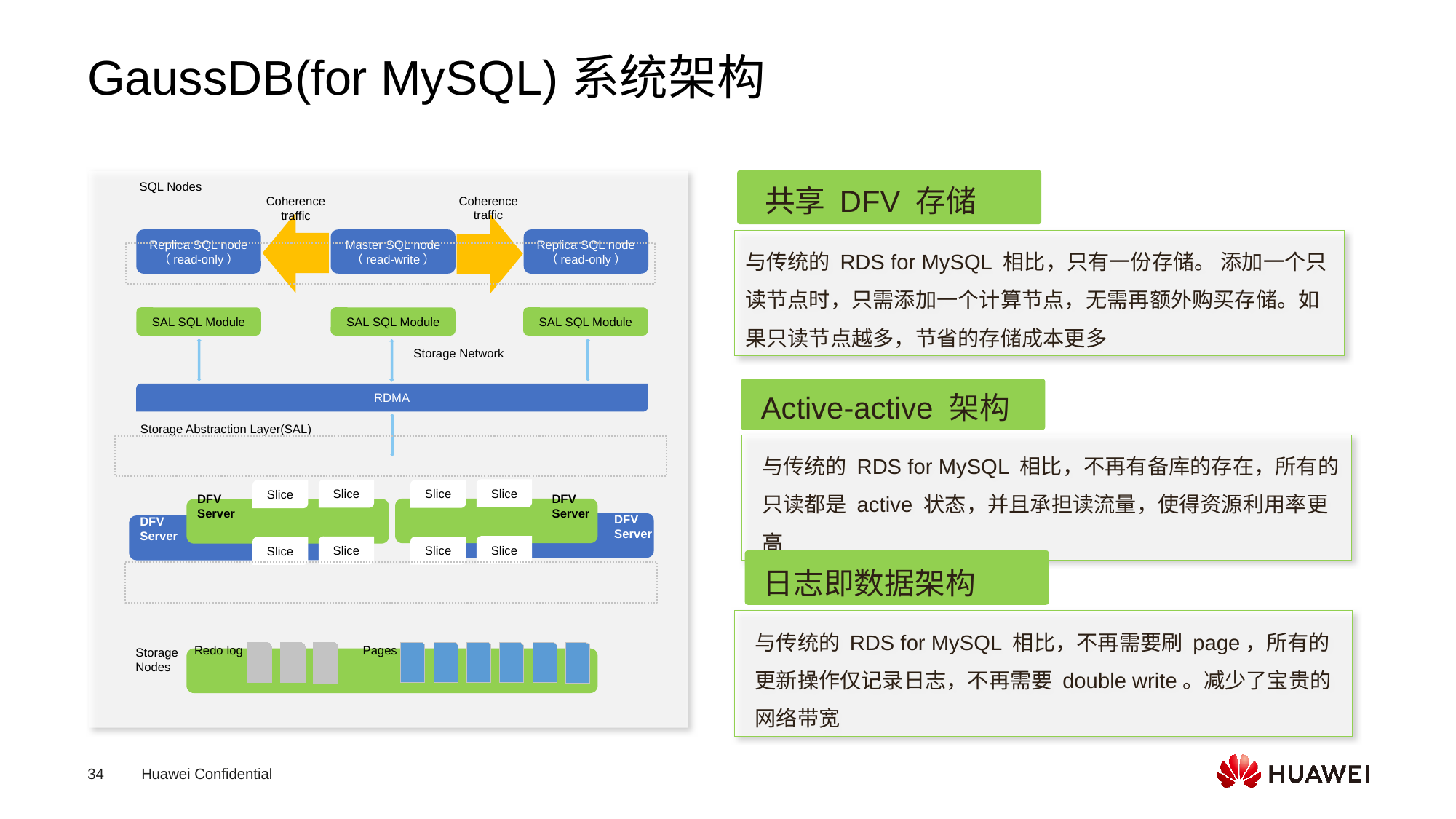

# GaussDB(for MySQL)系统架构

共享 DFV 存储
与传统的 RDS for MySQL 相比，只有一份存储。 添加一个只读节点时，只需添加一个计算节点，无需再额外购买存储。如果只读节点越多，节省的存储成本更多

   Active-active 架构
与传统的 RDS for MySQL 相比，不再有备库的存在，所有的只读都是 active 状态，并且承担读流量，使得资源利用率更高

日志即数据架构
与传统的 RDS for MySQL 相比，不再需要刷 page，所有的更新操作仅记录日志，不再需要 double write。减少了宝贵的网络带宽
SQL Nodes
Coherence
traffic
Coherence
traffic

Master SQL node
（read-write）
Replica SQL node
（read-only）
Replica SQL node
（read-only）

SAL SQL Module
SAL SQL Module
SAL SQL Module

Storage Network
RDMA

Storage Abstraction Layer(SAL)

Slice
Slice
Slice
Slice
DFV
Server
DFV
Server

DFV
Server
DFV
Server

Slice
Slice
Slice
Slice

Pages
Redo log
Storage Nodes